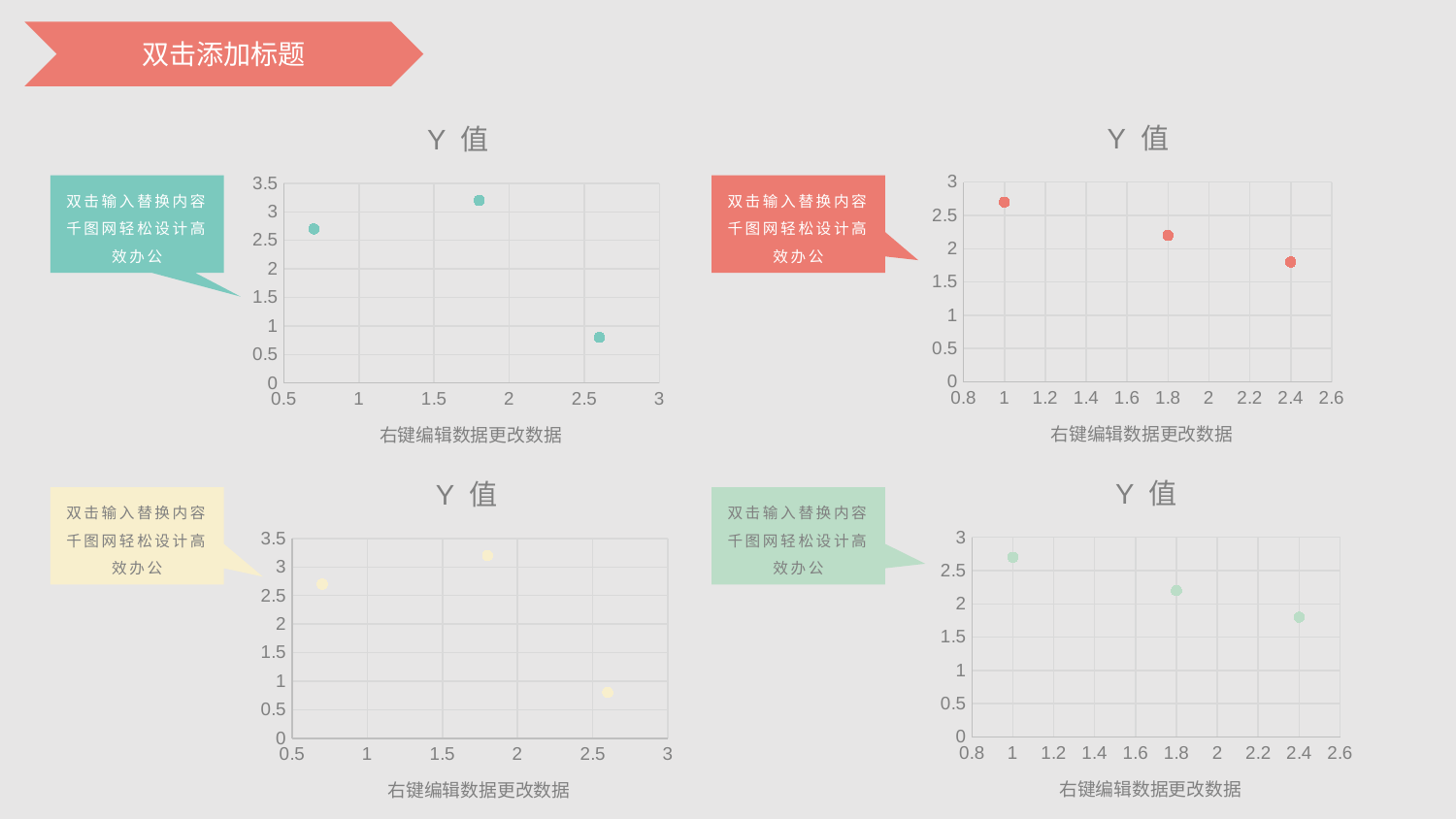

双击添加标题

### Chart:

| Category | Y 值 |
|---|---|

### Chart:

| Category | Y 值 |
|---|---|
双击输入替换内容千图网轻松设计高效办公
双击输入替换内容千图网轻松设计高效办公
右键编辑数据更改数据
右键编辑数据更改数据

### Chart:

| Category | Y 值 |
|---|---|

### Chart:

| Category | Y 值 |
|---|---|
双击输入替换内容千图网轻松设计高效办公
双击输入替换内容千图网轻松设计高效办公
右键编辑数据更改数据
右键编辑数据更改数据